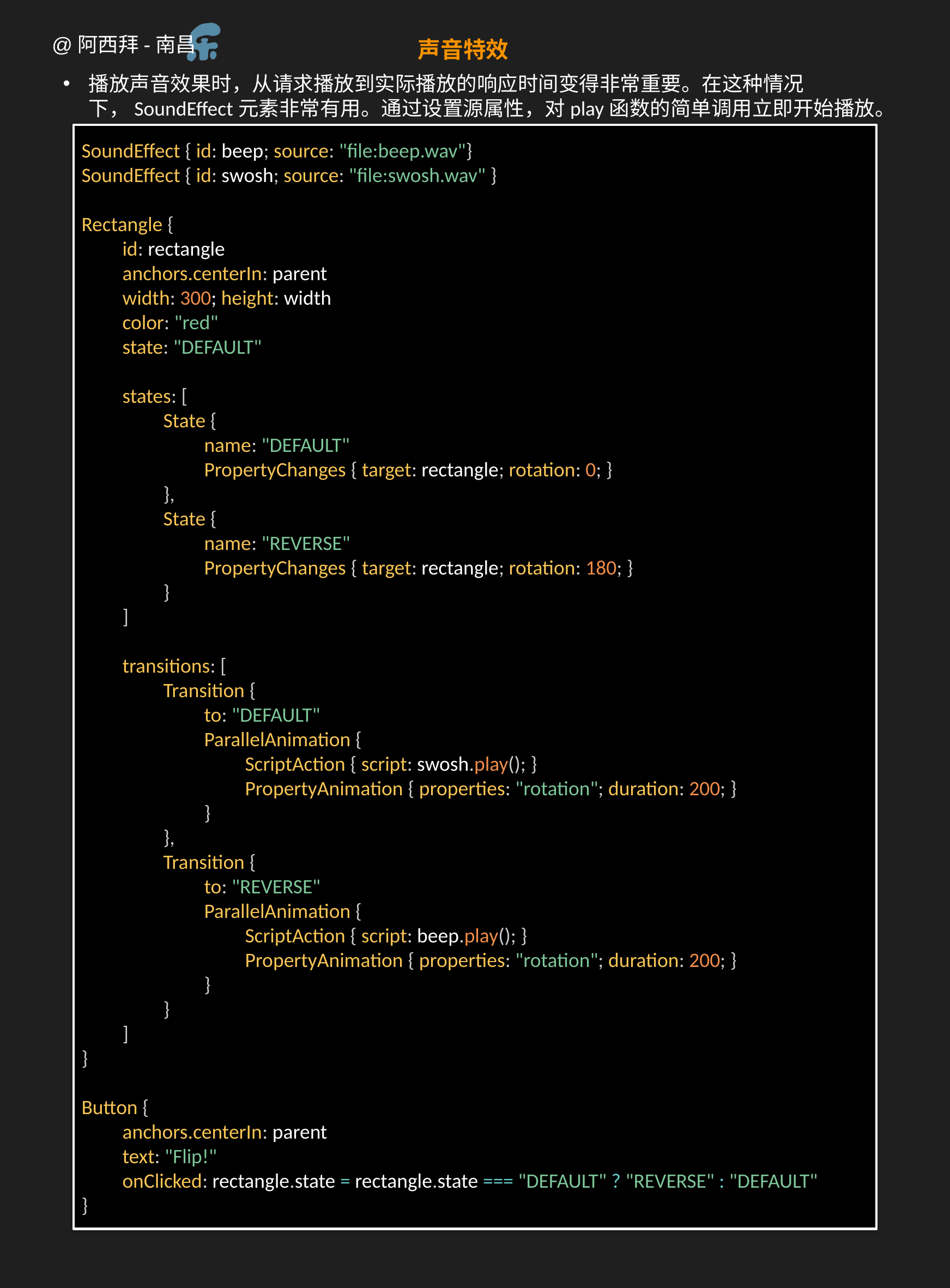

声音特效
播放声音效果时，从请求播放到实际播放的响应时间变得非常重要。在这种情况下，SoundEffect元素非常有用。通过设置源属性，对play函数的简单调用立即开始播放。
SoundEffect { id: beep; source: "file:beep.wav"}
SoundEffect { id: swosh; source: "file:swosh.wav" }

Rectangle {
id: rectangle
anchors.centerIn: parent
width: 300; height: width
color: "red"
state: "DEFAULT"

states: [
State {
name: "DEFAULT"
PropertyChanges { target: rectangle; rotation: 0; }
},
State {
name: "REVERSE"
PropertyChanges { target: rectangle; rotation: 180; }
}
]

transitions: [
Transition {
to: "DEFAULT"
ParallelAnimation {
ScriptAction { script: swosh.play(); }
PropertyAnimation { properties: "rotation"; duration: 200; }
}
},
Transition {
to: "REVERSE"
ParallelAnimation {
ScriptAction { script: beep.play(); }
PropertyAnimation { properties: "rotation"; duration: 200; }
}
}
]
}

Button {
anchors.centerIn: parent
text: "Flip!"
onClicked: rectangle.state = rectangle.state === "DEFAULT" ? "REVERSE" : "DEFAULT"
}